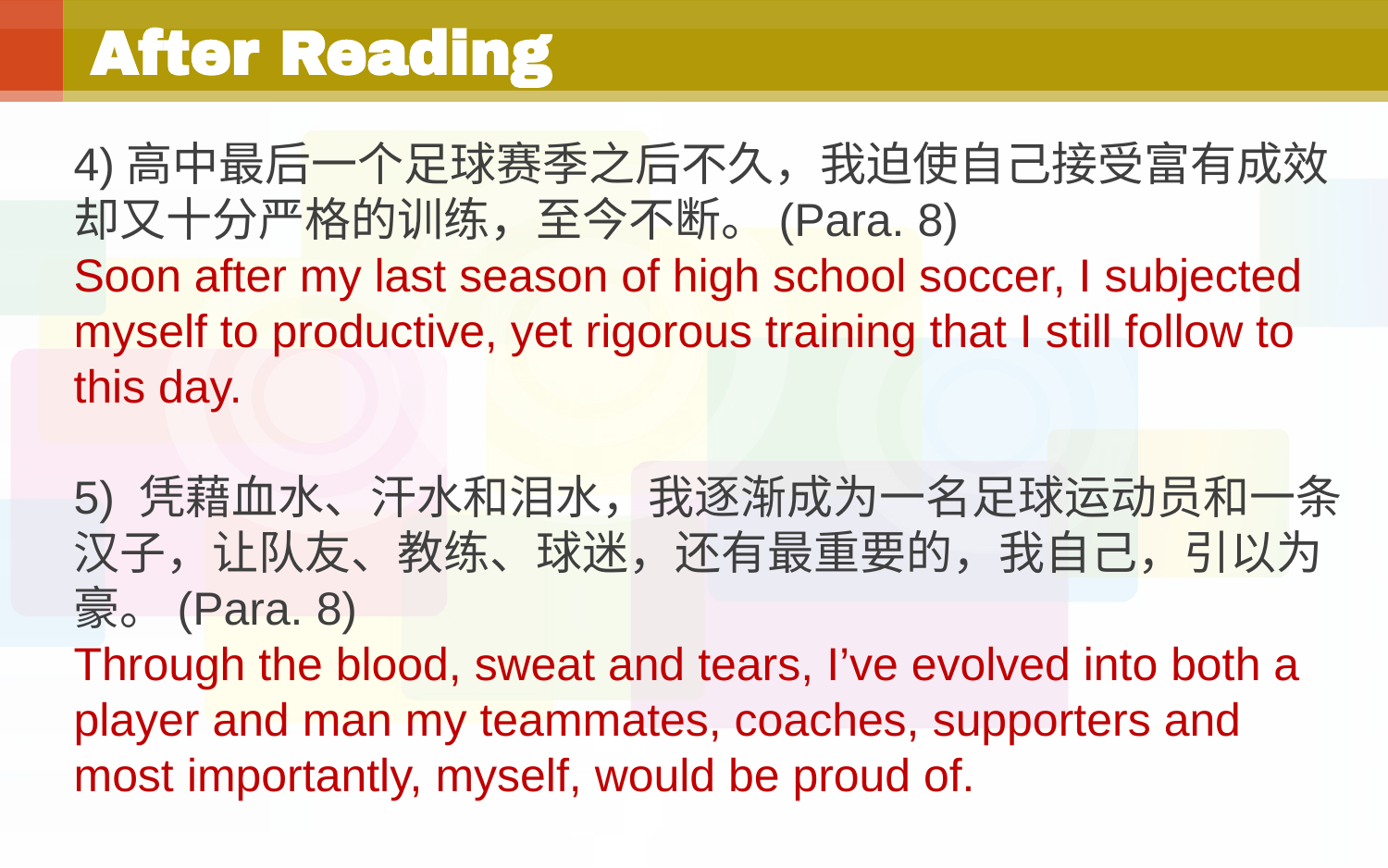

# After Reading
4)高中最后一个足球赛季之后不久，我迫使自己接受富有成效却又十分严格的训练，至今不断。(Para. 8)
Soon after my last season of high school soccer, I subjected myself to productive, yet rigorous training that I still follow to this day.

5) 凭藉血水、汗水和泪水，我逐渐成为一名足球运动员和一条汉子，让队友、教练、球迷，还有最重要的，我自己，引以为豪。(Para. 8)
Through the blood, sweat and tears, I’ve evolved into both a player and man my teammates, coaches, supporters and most importantly, myself, would be proud of.